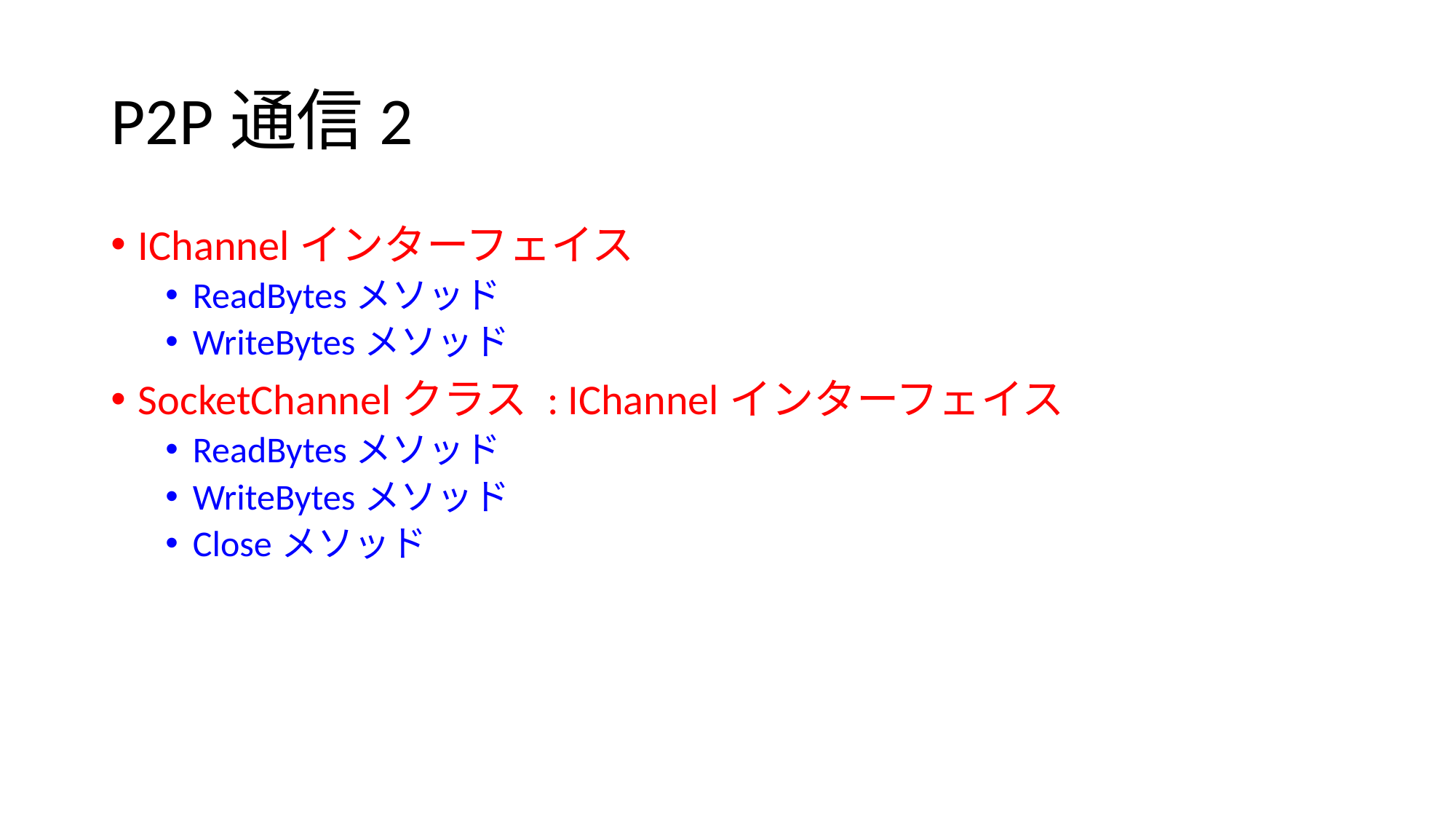

# P2P通信2
IChannelインターフェイス
ReadBytesメソッド
WriteBytesメソッド
SocketChannelクラス : IChannelインターフェイス
ReadBytesメソッド
WriteBytesメソッド
Closeメソッド